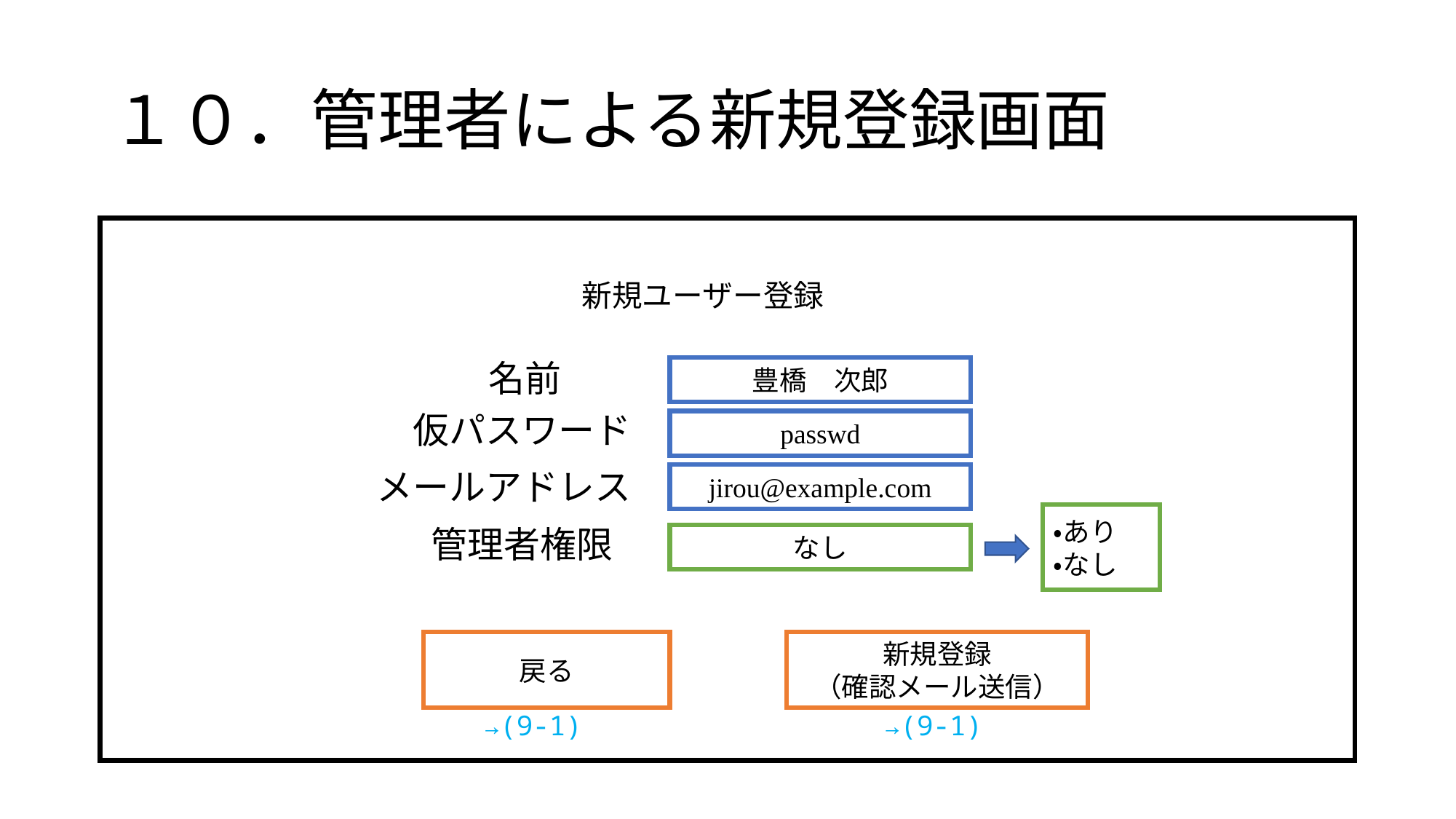

# １０．管理者による新規登録画面

新規ユーザー登録
名前
豊橋　次郎
仮パスワード
passwd
メールアドレス
jirou@example.com
・あり
・なし
管理者権限
なし

戻る
新規登録
（確認メール送信）
→(9-1)
→(9-1)